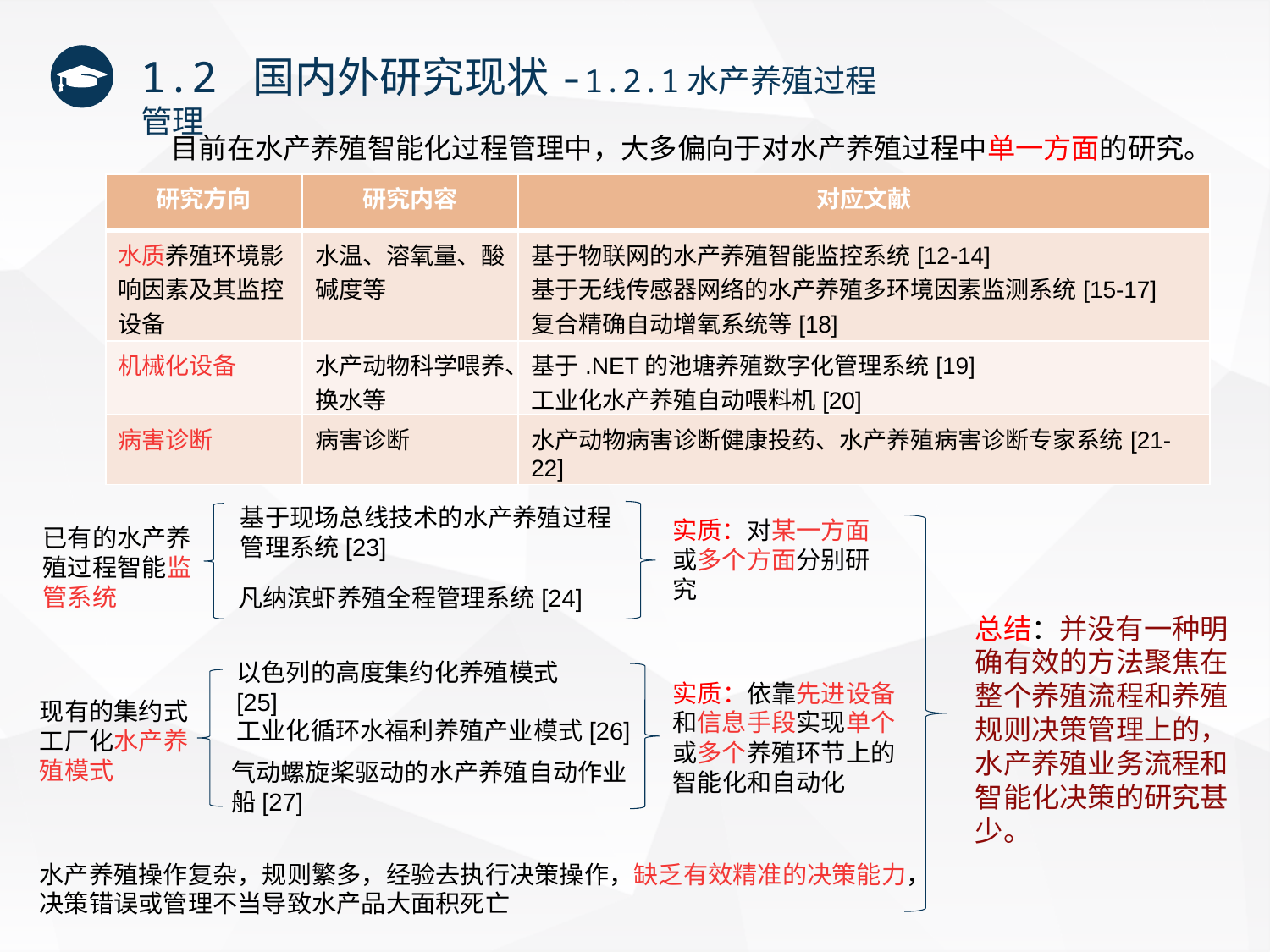

1.2 国内外研究现状-1.2.1水产养殖过程管理

目前在水产养殖智能化过程管理中，大多偏向于对水产养殖过程中单一方面的研究。
| 研究方向 | 研究内容 | 对应文献 |
| --- | --- | --- |
| 水质养殖环境影响因素及其监控设备 | 水温、溶氧量、酸碱度等 | 基于物联网的水产养殖智能监控系统[12-14] 基于无线传感器网络的水产养殖多环境因素监测系统[15-17] 复合精确自动增氧系统等[18] |
| 机械化设备 | 水产动物科学喂养、换水等 | 基于.NET的池塘养殖数字化管理系统[19] 工业化水产养殖自动喂料机[20] |
| 病害诊断 | 病害诊断 | 水产动物病害诊断健康投药、水产养殖病害诊断专家系统[21-22] |
基于现场总线技术的水产养殖过程管理系统[23]

实质：对某一方面或多个方面分别研究

已有的水产养殖过程智能监管系统
凡纳滨虾养殖全程管理系统[24]
总结：并没有一种明确有效的方法聚焦在整个养殖流程和养殖规则决策管理上的，水产养殖业务流程和智能化决策的研究甚少。

以色列的高度集约化养殖模式[25]

实质：依靠先进设备和信息手段实现单个或多个养殖环节上的智能化和自动化
现有的集约式工厂化水产养殖模式
工业化循环水福利养殖产业模式[26]
气动螺旋桨驱动的水产养殖自动作业船[27]
水产养殖操作复杂，规则繁多，经验去执行决策操作，缺乏有效精准的决策能力，决策错误或管理不当导致水产品大面积死亡